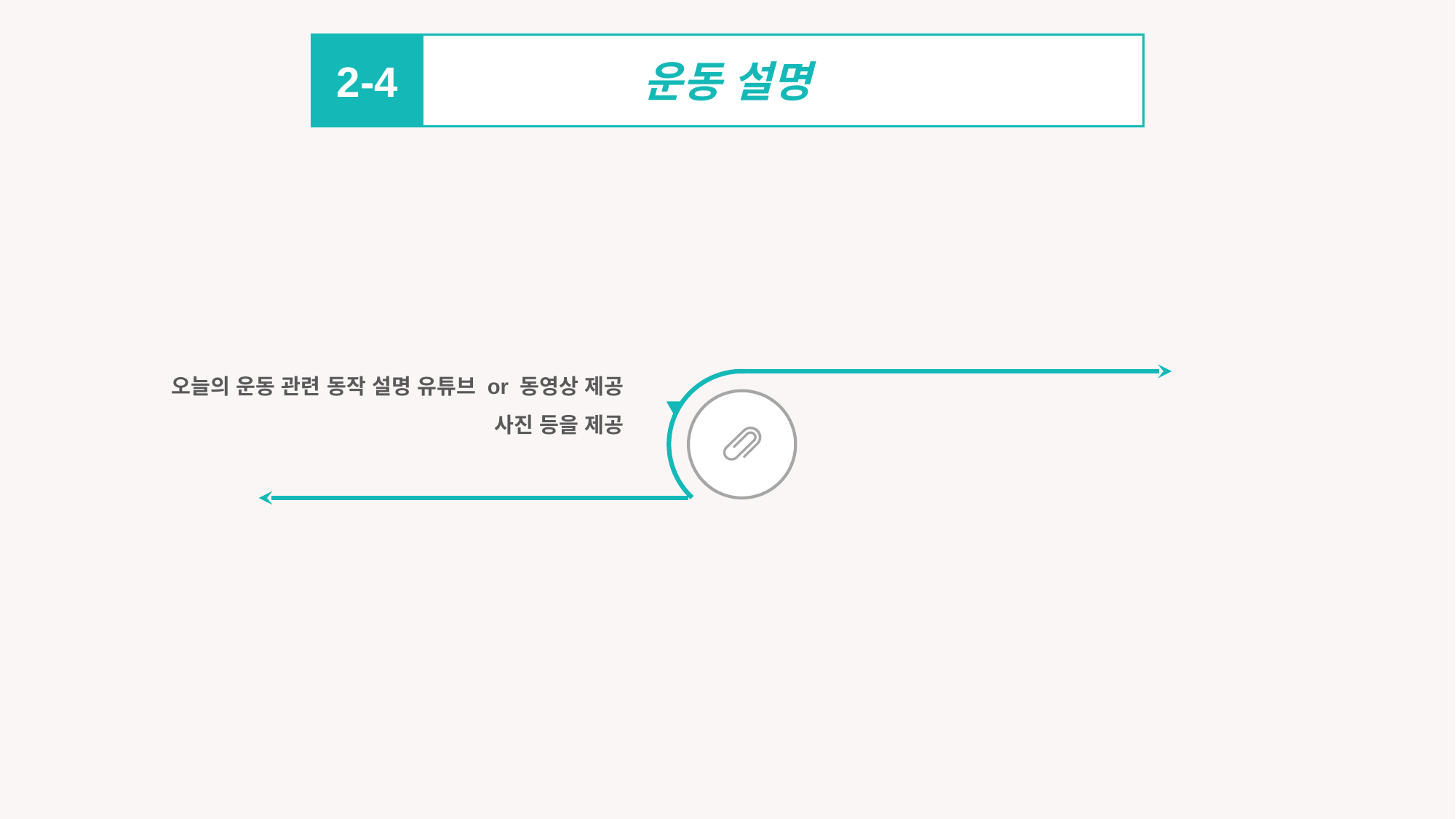

운동 설명
2-4
오늘의 운동 관련 동작 설명 유튜브 or 동영상 제공
사진 등을 제공